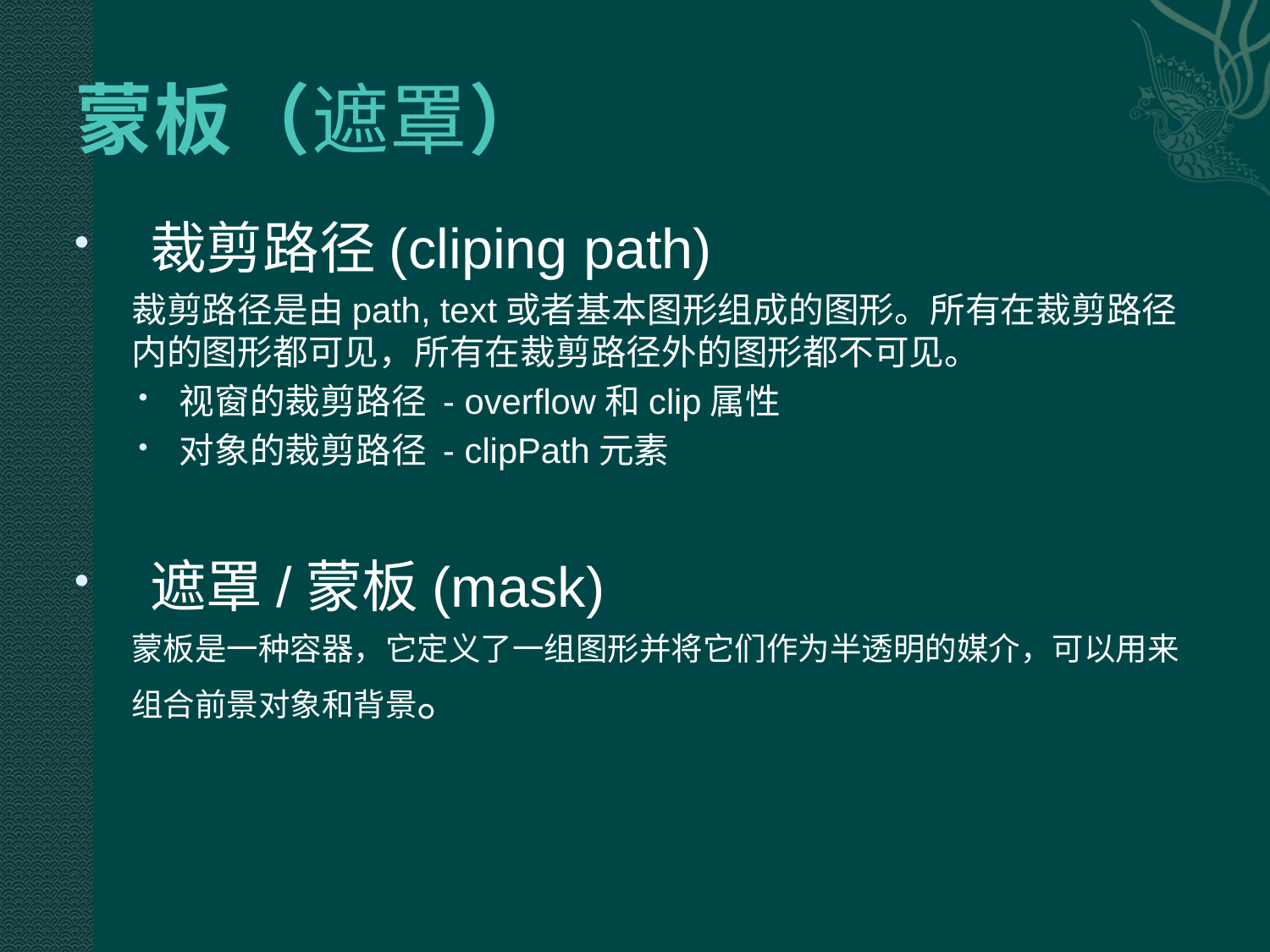

# 蒙板（遮罩）
 裁剪路径(cliping path)
裁剪路径是由path, text或者基本图形组成的图形。所有在裁剪路径内的图形都可见，所有在裁剪路径外的图形都不可见。
视窗的裁剪路径 - overflow和clip属性
对象的裁剪路径 - clipPath元素

 遮罩/蒙板(mask)
蒙板是一种容器，它定义了一组图形并将它们作为半透明的媒介，可以用来组合前景对象和背景。